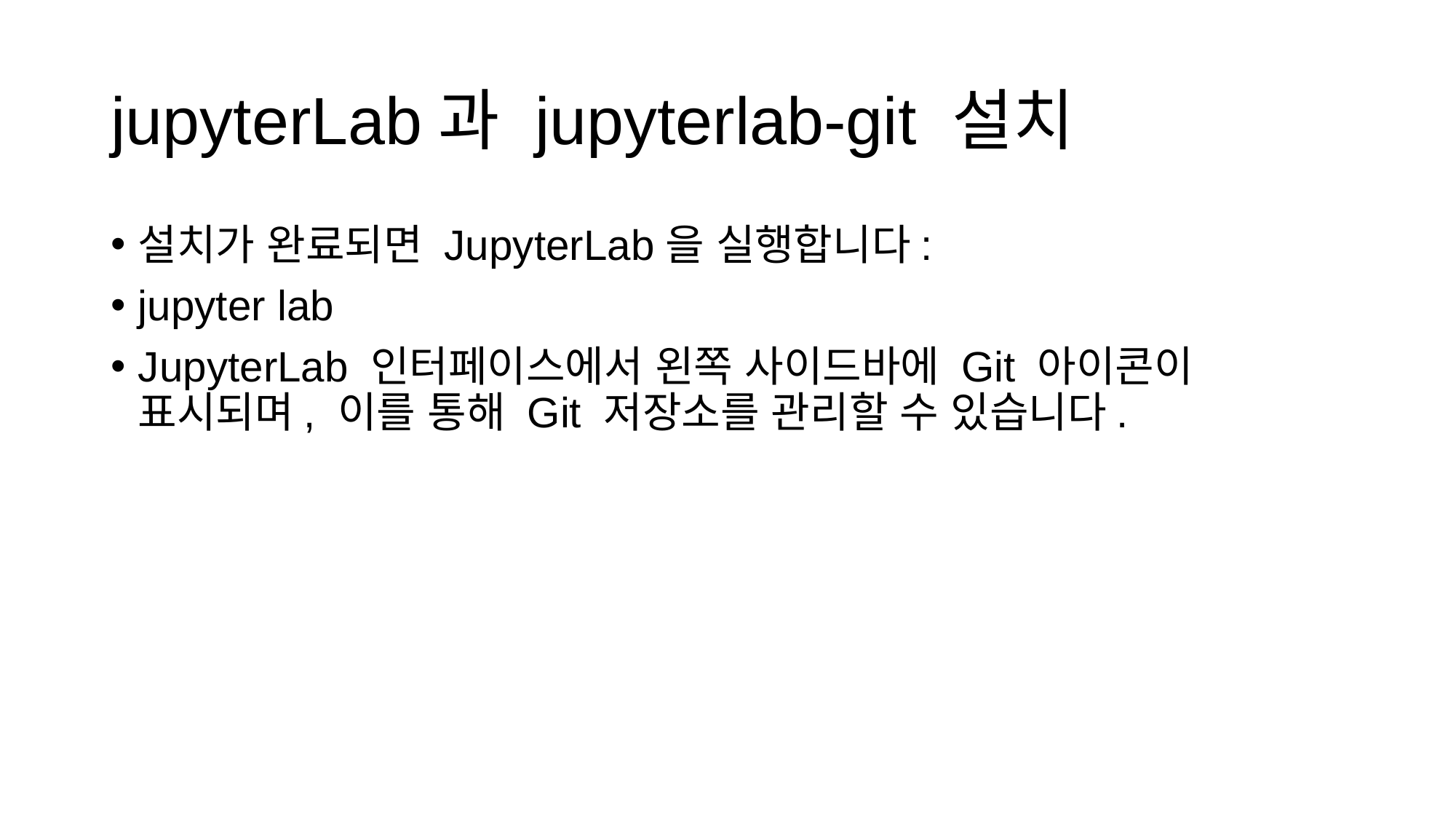

# jupyterLab과 jupyterlab-git 설치
설치가 완료되면 JupyterLab을 실행합니다:
jupyter lab
JupyterLab 인터페이스에서 왼쪽 사이드바에 Git 아이콘이 표시되며, 이를 통해 Git 저장소를 관리할 수 있습니다.